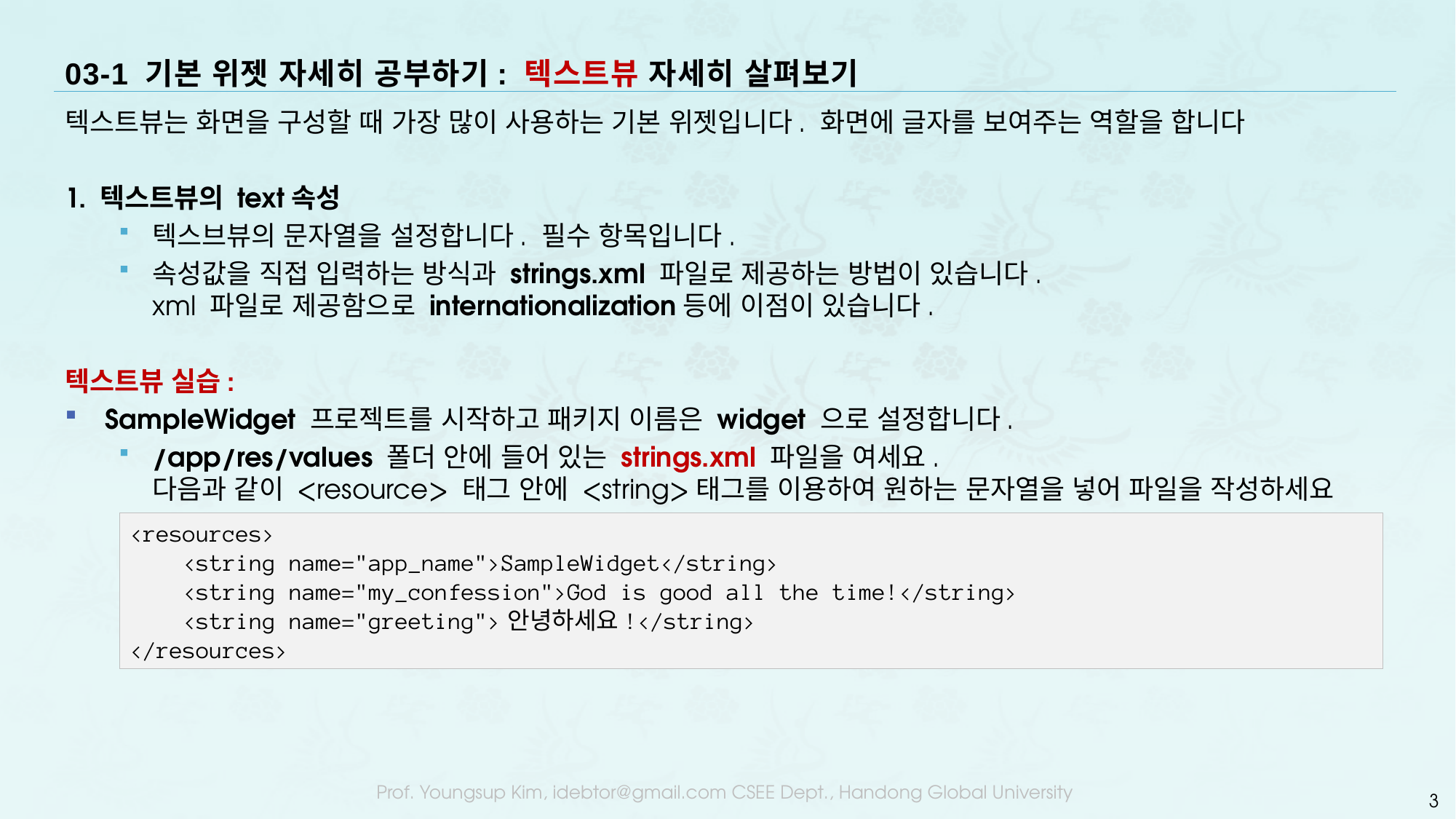

# 03-1 기본 위젯 자세히 공부하기: 텍스트뷰 자세히 살펴보기
텍스트뷰는 화면을 구성할 때 가장 많이 사용하는 기본 위젯입니다. 화면에 글자를 보여주는 역할을 합니다

1. 텍스트뷰의 text속성
텍스브뷰의 문자열을 설정합니다. 필수 항목입니다.
속성값을 직접 입력하는 방식과 strings.xml 파일로 제공하는 방법이 있습니다.
xml 파일로 제공함으로 internationalization등에 이점이 있습니다.

텍스트뷰 실습:
SampleWidget 프로젝트를 시작하고 패키지 이름은 widget 으로 설정합니다.
/app/res/values 폴더 안에 들어 있는 strings.xml 파일을 여세요.
다음과 같이 <resource> 태그 안에 <string>태그를 이용하여 원하는 문자열을 넣어 파일을 작성하세요

<resources>
    <string name="app_name">SampleWidget</string>
    <string name="my_confession">God is good all the time!</string>
    <string name="greeting">안녕하세요!</string>
</resources>
3